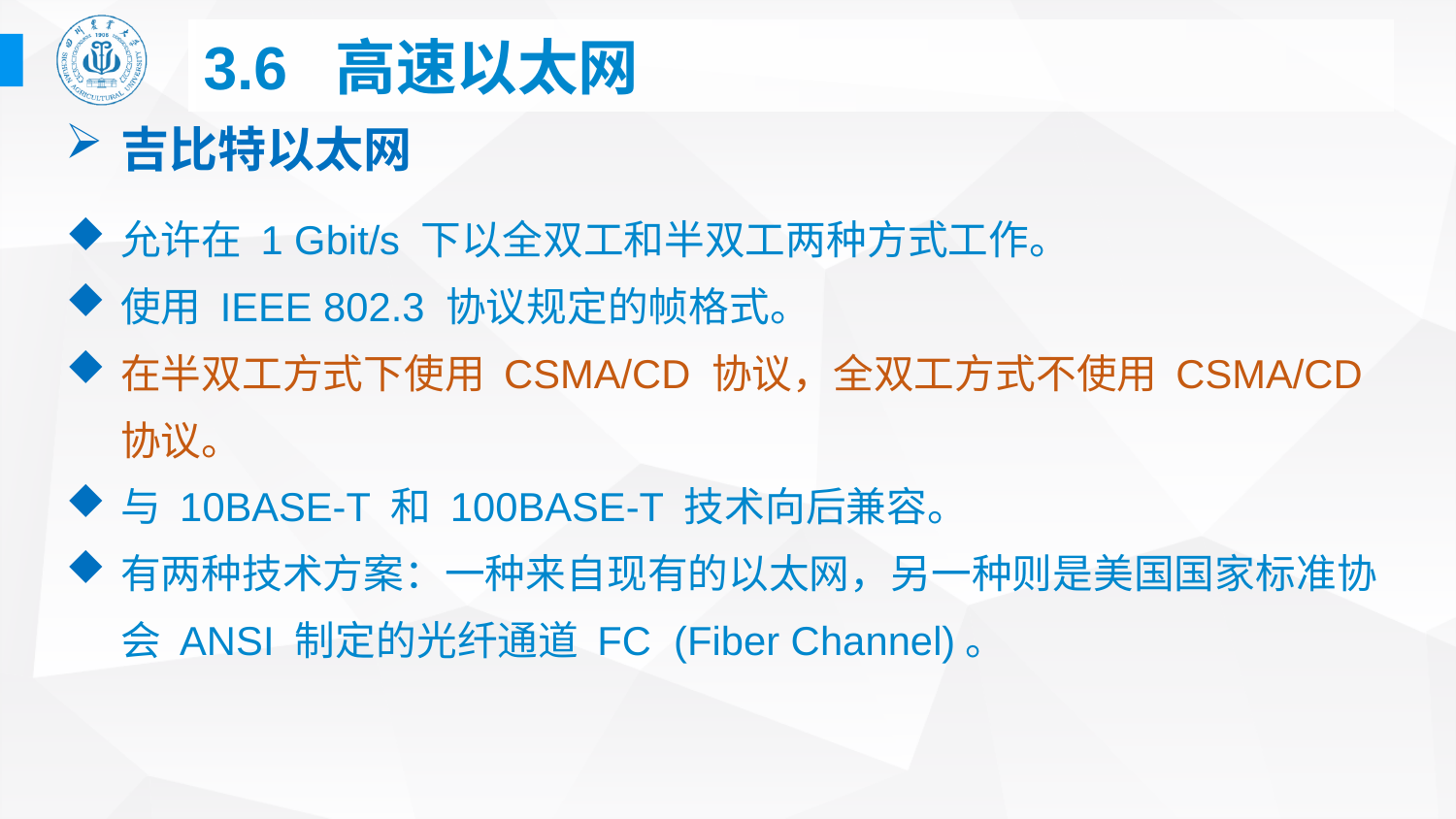

# 3.6  高速以太网
吉比特以太网
允许在 1 Gbit/s 下以全双工和半双工两种方式工作。
使用 IEEE 802.3 协议规定的帧格式。
在半双工方式下使用 CSMA/CD 协议，全双工方式不使用 CSMA/CD 协议。
与 10BASE-T 和 100BASE-T 技术向后兼容。
有两种技术方案：一种来自现有的以太网，另一种则是美国国家标准协会 ANSI 制定的光纤通道 FC  (Fiber Channel)。